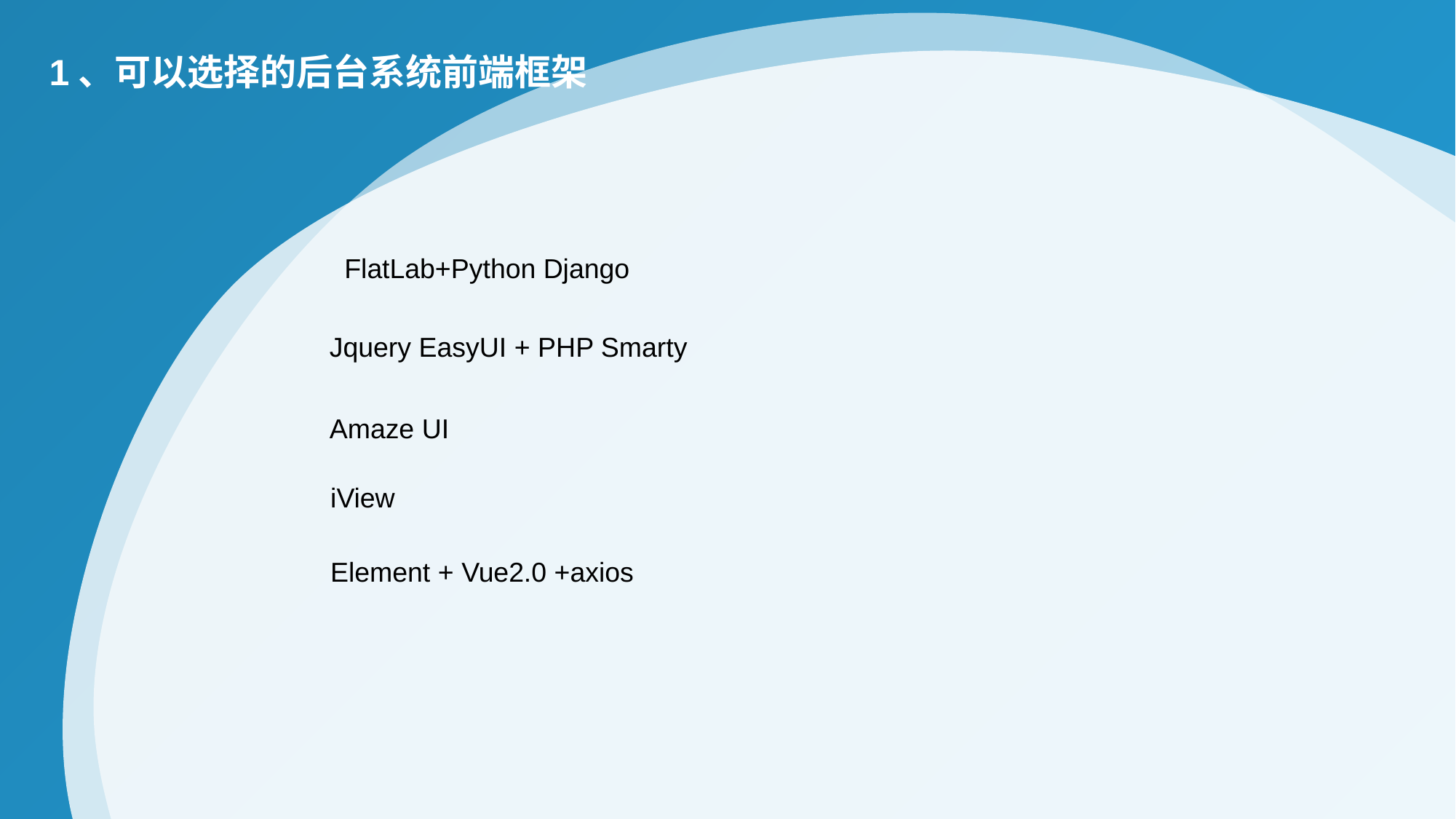

1、可以选择的后台系统前端框架
FlatLab+Python Django
Jquery EasyUI + PHP Smarty
Amaze UI
iView
Element + Vue2.0 +axios